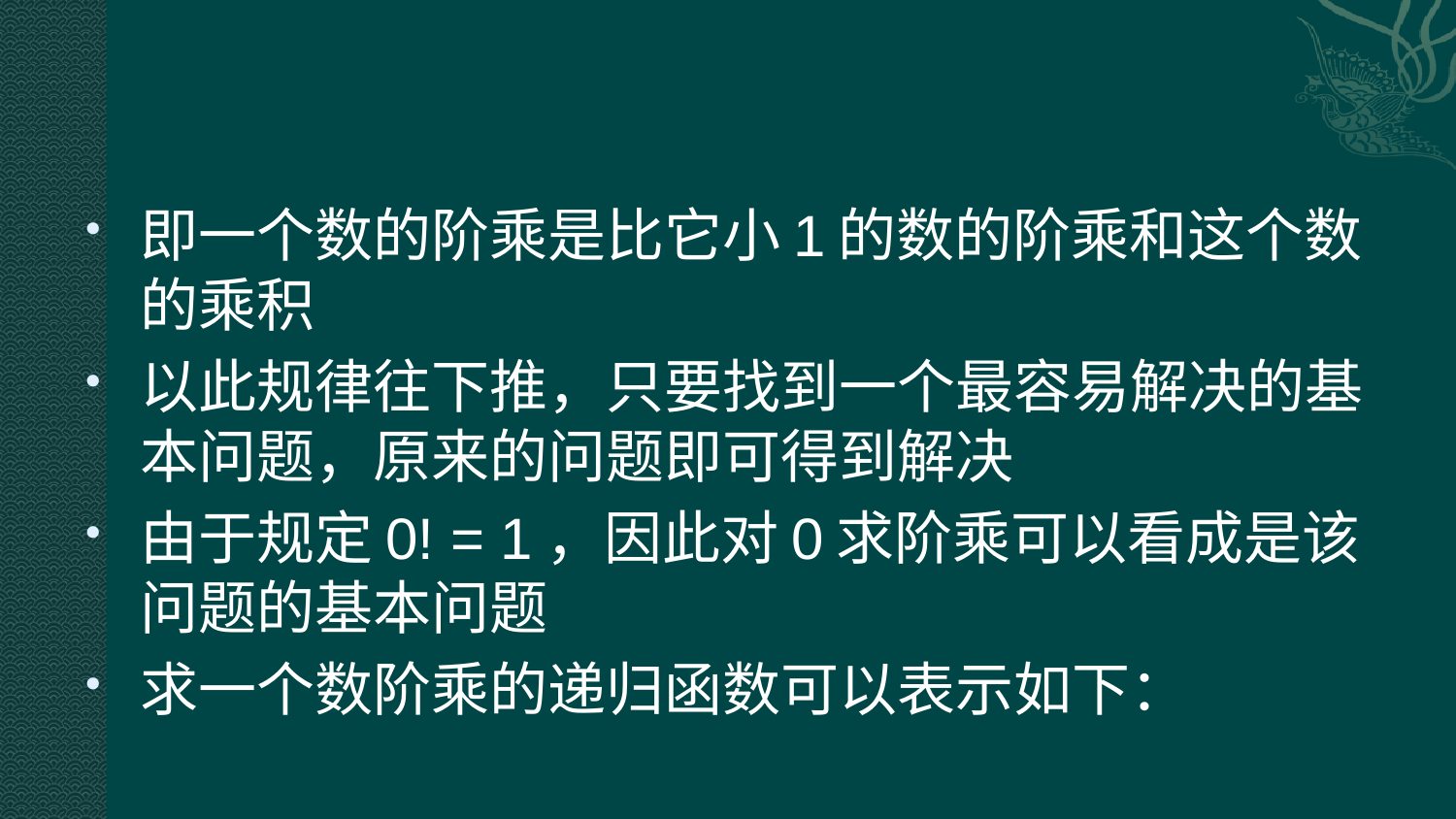

#
即一个数的阶乘是比它小1的数的阶乘和这个数的乘积
以此规律往下推，只要找到一个最容易解决的基本问题，原来的问题即可得到解决
由于规定0! = 1，因此对0求阶乘可以看成是该问题的基本问题
求一个数阶乘的递归函数可以表示如下：